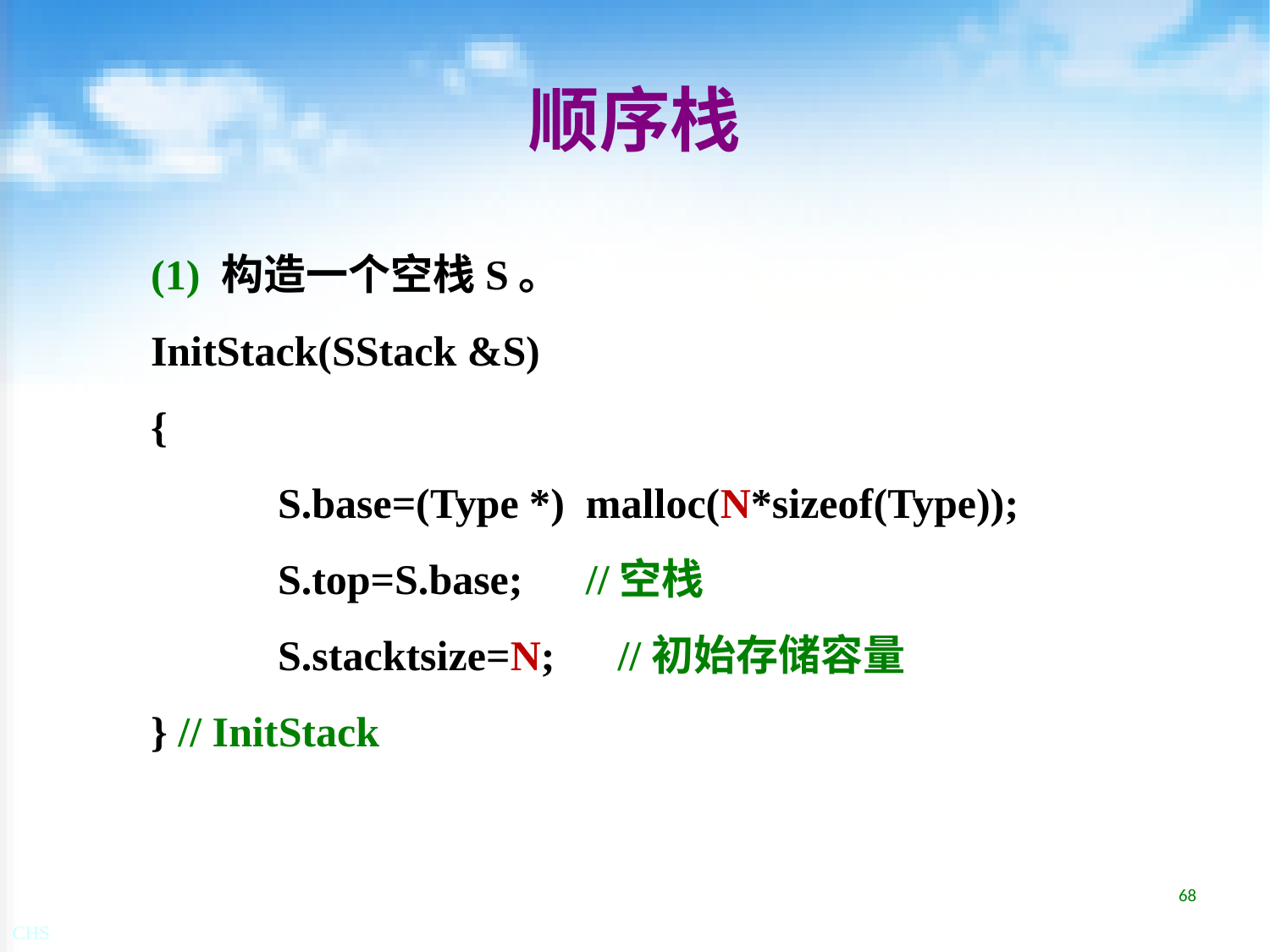

# 顺序栈
(1) 构造一个空栈S。
InitStack(SStack &S)
{
	S.base=(Type *)  malloc(N*sizeof(Type));
	S.top=S.base;　//空栈
	S.stacktsize=N;　//初始存储容量
} // InitStack
68